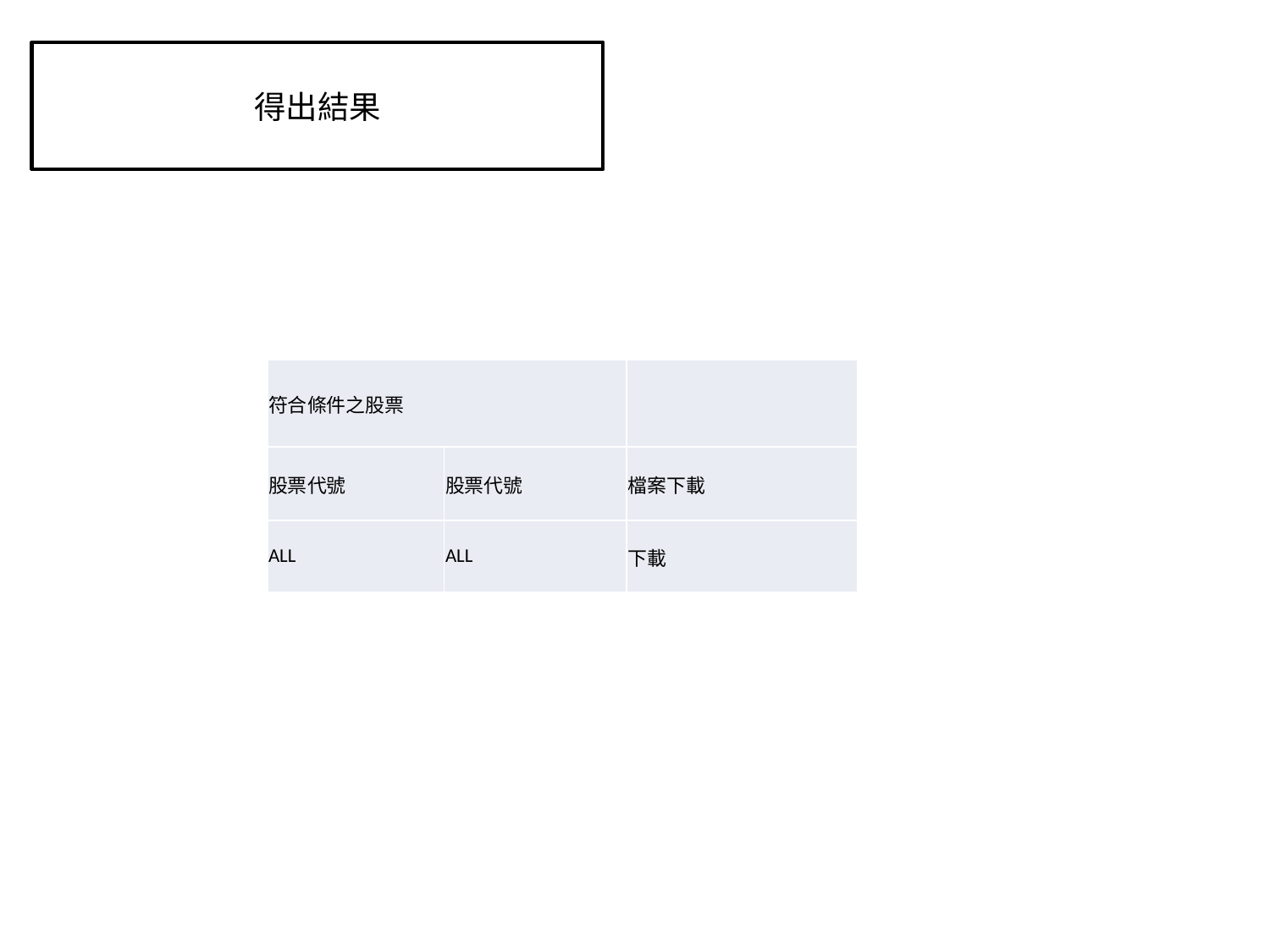

得出結果
| 符合條件之股票 |  |  |
| --- | --- | --- |
| 股票代號 | 股票代號 | 檔案下載 |
| ALL | ALL | 下載 |

Run Report